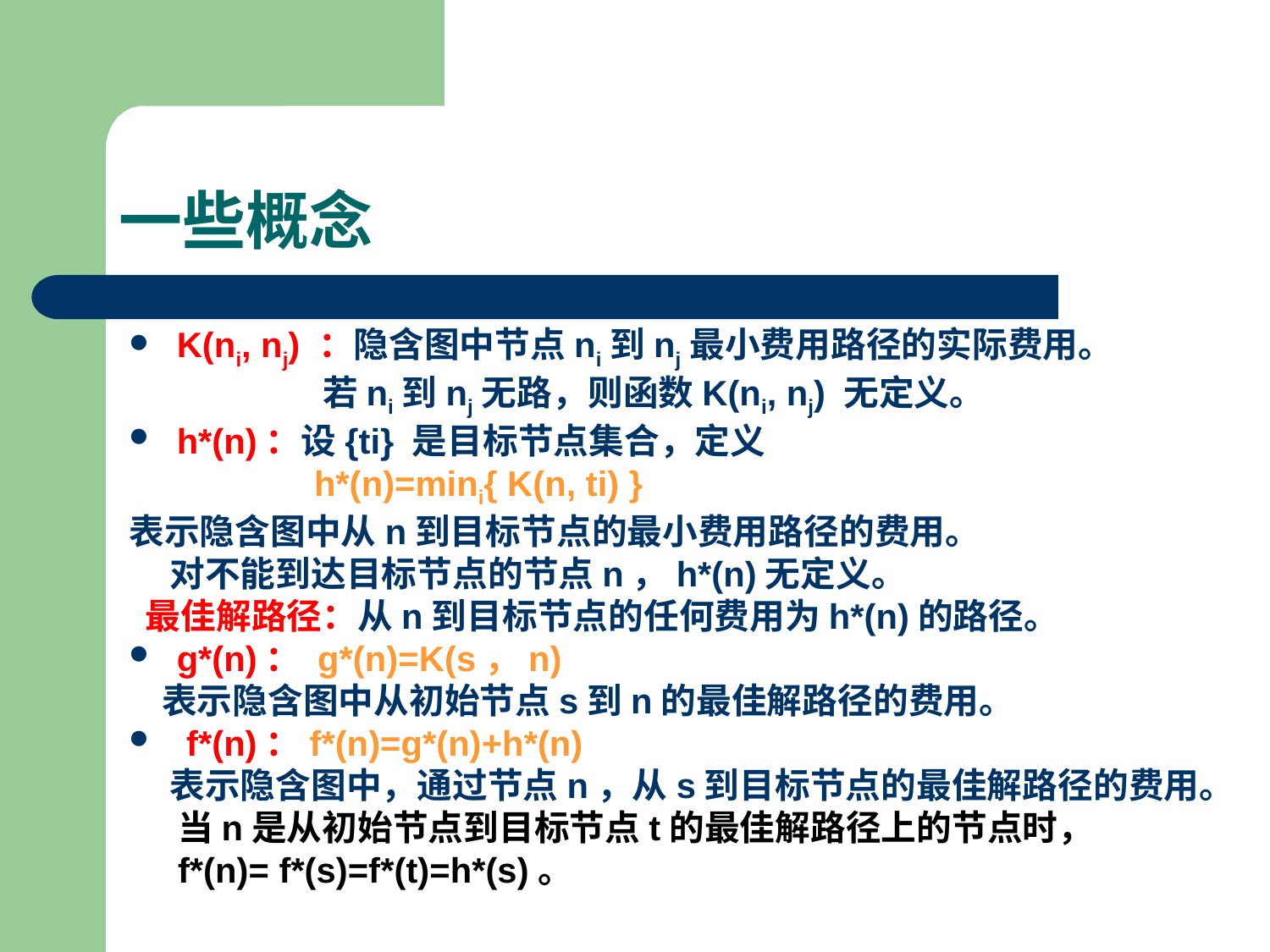

# 一些概念
K(ni, nj) ：隐含图中节点ni到nj最小费用路径的实际费用。
                       若ni到nj无路，则函数K(ni, nj) 无定义。
h*(n)：设{ti} 是目标节点集合，定义
                   h*(n)=mini{ K(n, ti) }
表示隐含图中从n到目标节点的最小费用路径的费用。
    对不能到达目标节点的节点n，h*(n)无定义。
 最佳解路径：从n到目标节点的任何费用为h*(n)的路径。
g*(n)： g*(n)=K(s，n)
   表示隐含图中从初始节点s到n的最佳解路径的费用。
 f*(n)：f*(n)=g*(n)+h*(n)
    表示隐含图中，通过节点n，从s到目标节点的最佳解路径的费用。
     当n是从初始节点到目标节点t的最佳解路径上的节点时，
     f*(n)= f*(s)=f*(t)=h*(s)。

38